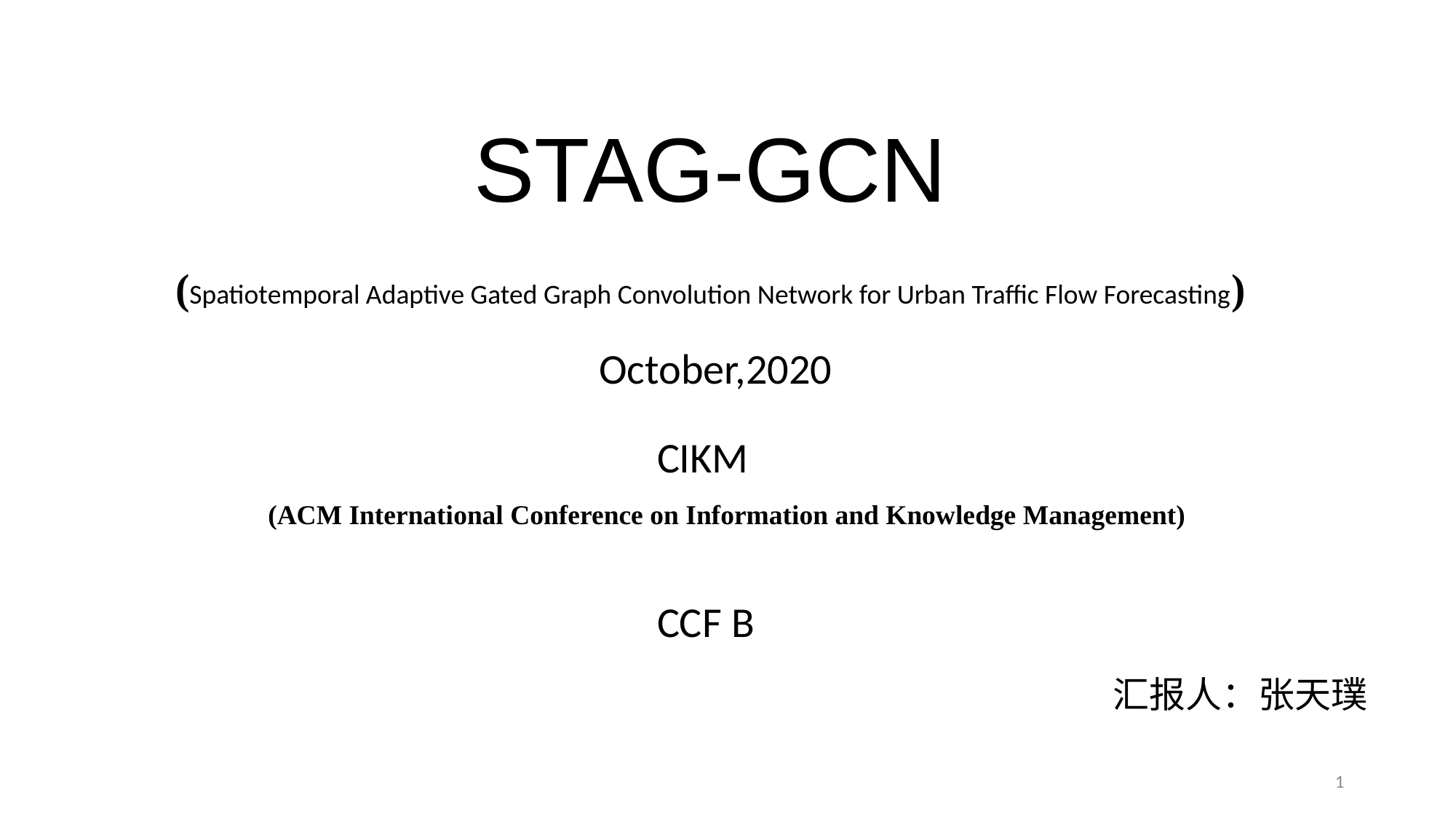

# STAG-GCN (Spatiotemporal Adaptive Gated Graph Convolution Network for Urban Traffic Flow Forecasting)
October,2020
CIKM

(ACM International Conference on Information and Knowledge Management)
CCF B
汇报人：张天璞
1